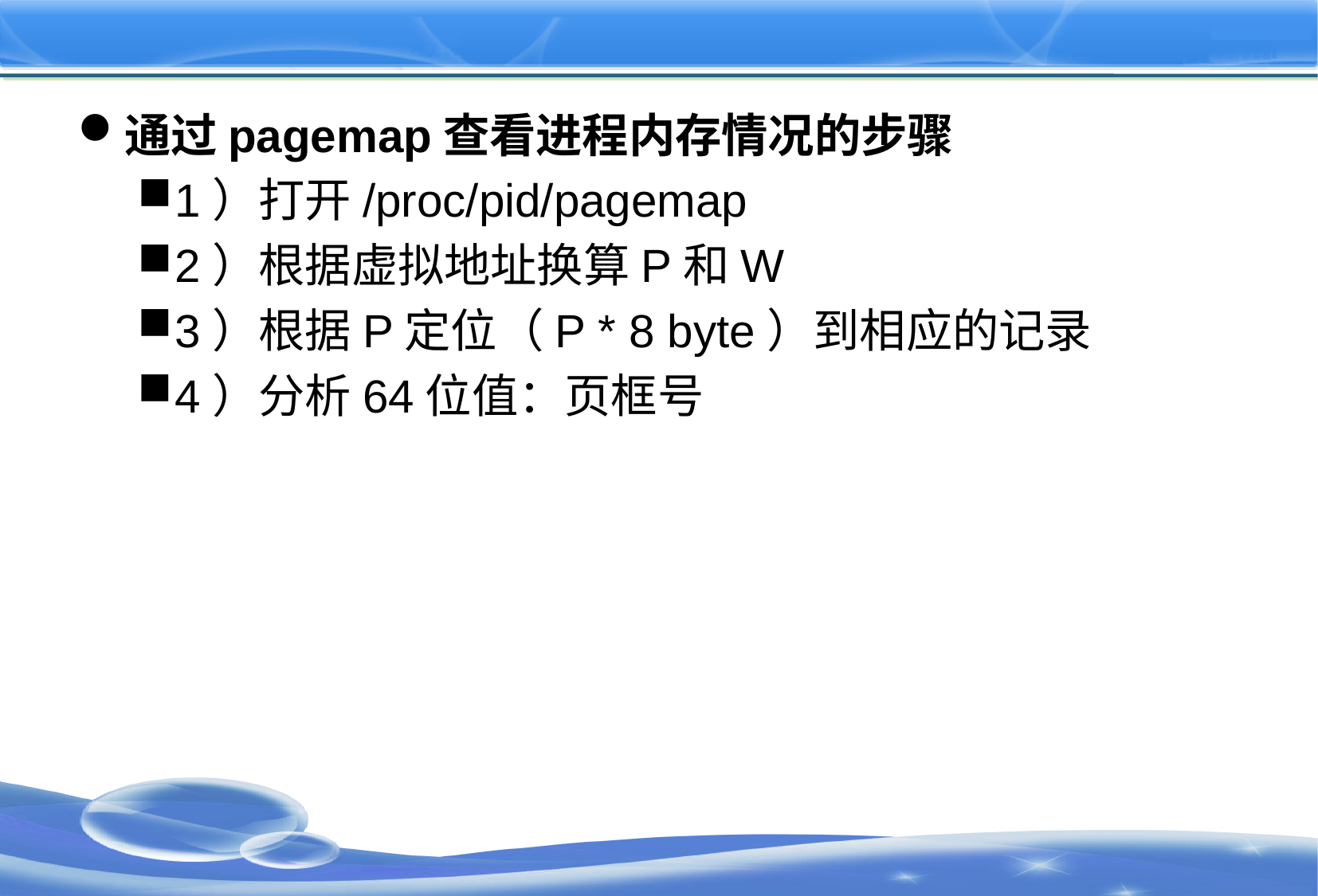

#
通过pagemap查看进程内存情况的步骤
1）打开/proc/pid/pagemap
2）根据虚拟地址换算P和W
3）根据P定位（P * 8 byte）到相应的记录
4）分析64位值：页框号